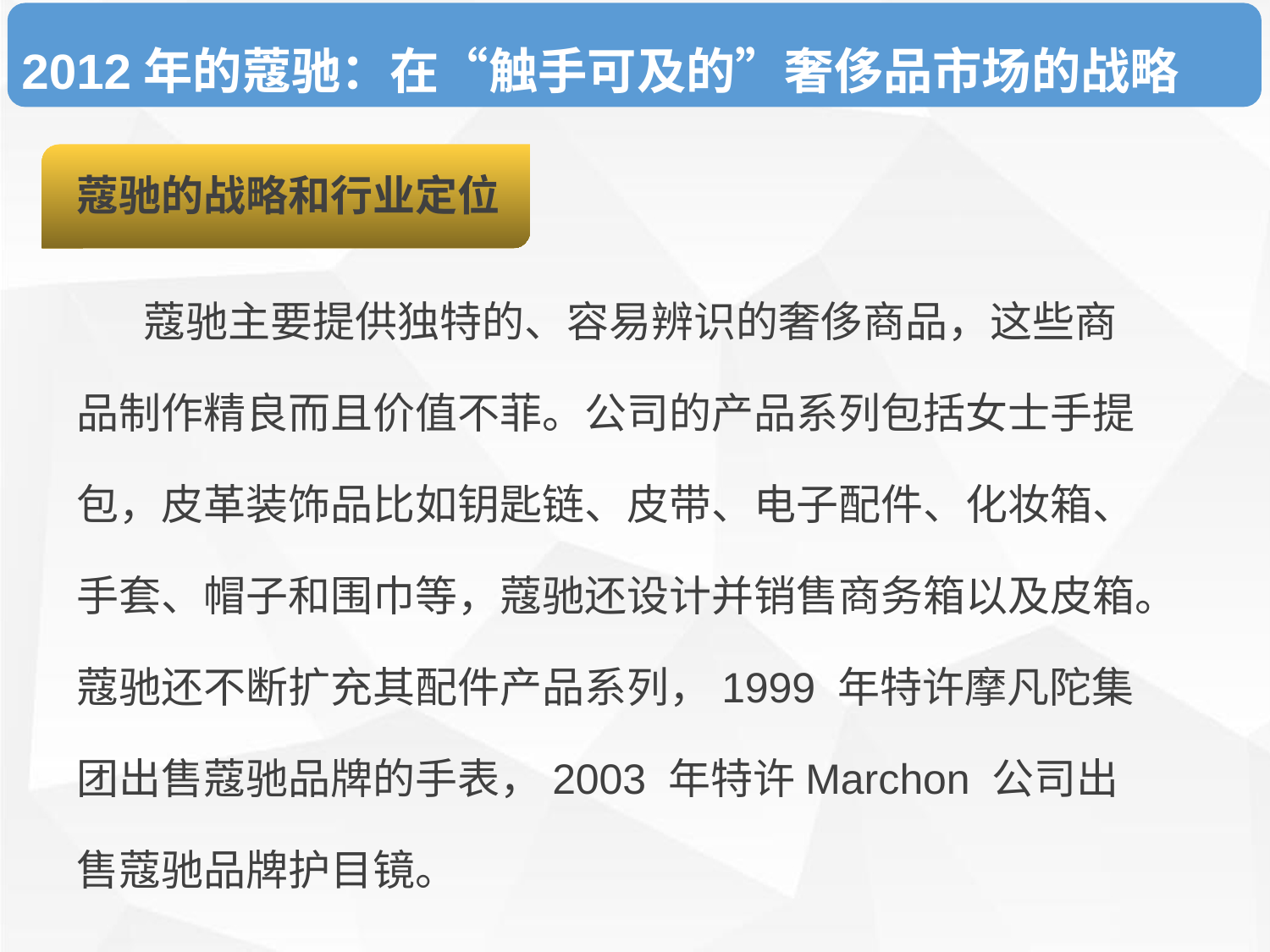

2012年的蔻驰：在“触手可及的”奢侈品市场的战略

蔻驰的战略和行业定位
      蔻驰主要提供独特的、容易辨识的奢侈商品，这些商品制作精良而且价值不菲。公司的产品系列包括女士手提包，皮革装饰品比如钥匙链、皮带、电子配件、化妆箱、手套、帽子和围巾等，蔻驰还设计并销售商务箱以及皮箱。蔻驰还不断扩充其配件产品系列，1999 年特许摩凡陀集团出售蔻驰品牌的手表，2003 年特许Marchon 公司出售蔻驰品牌护目镜。